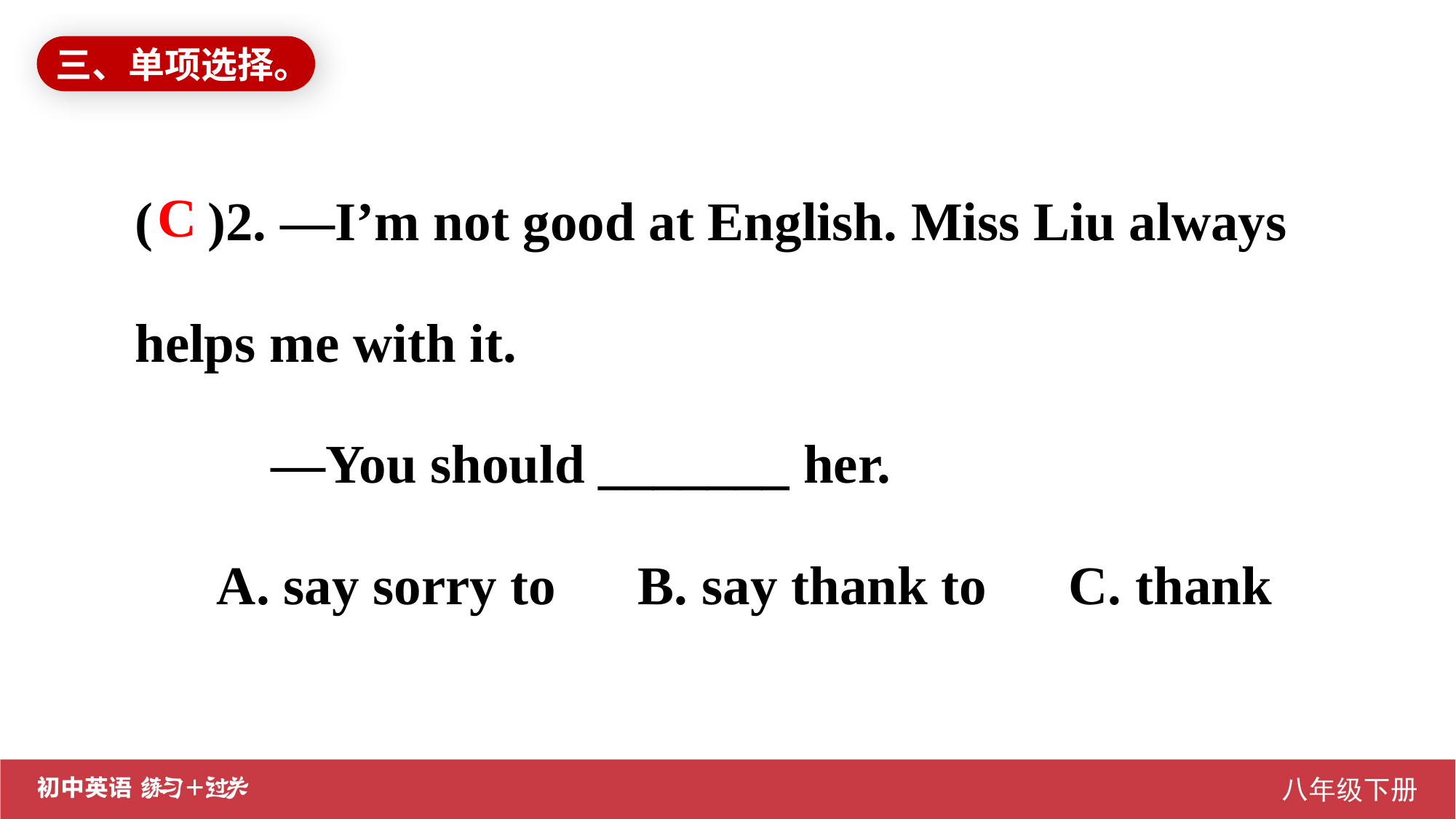

三、单项选择。
(    )2. —I’m not good at English. Miss Liu always helps me with it.
          —You should _______ her.
      A. say sorry to      B. say thank to      C. thank
C